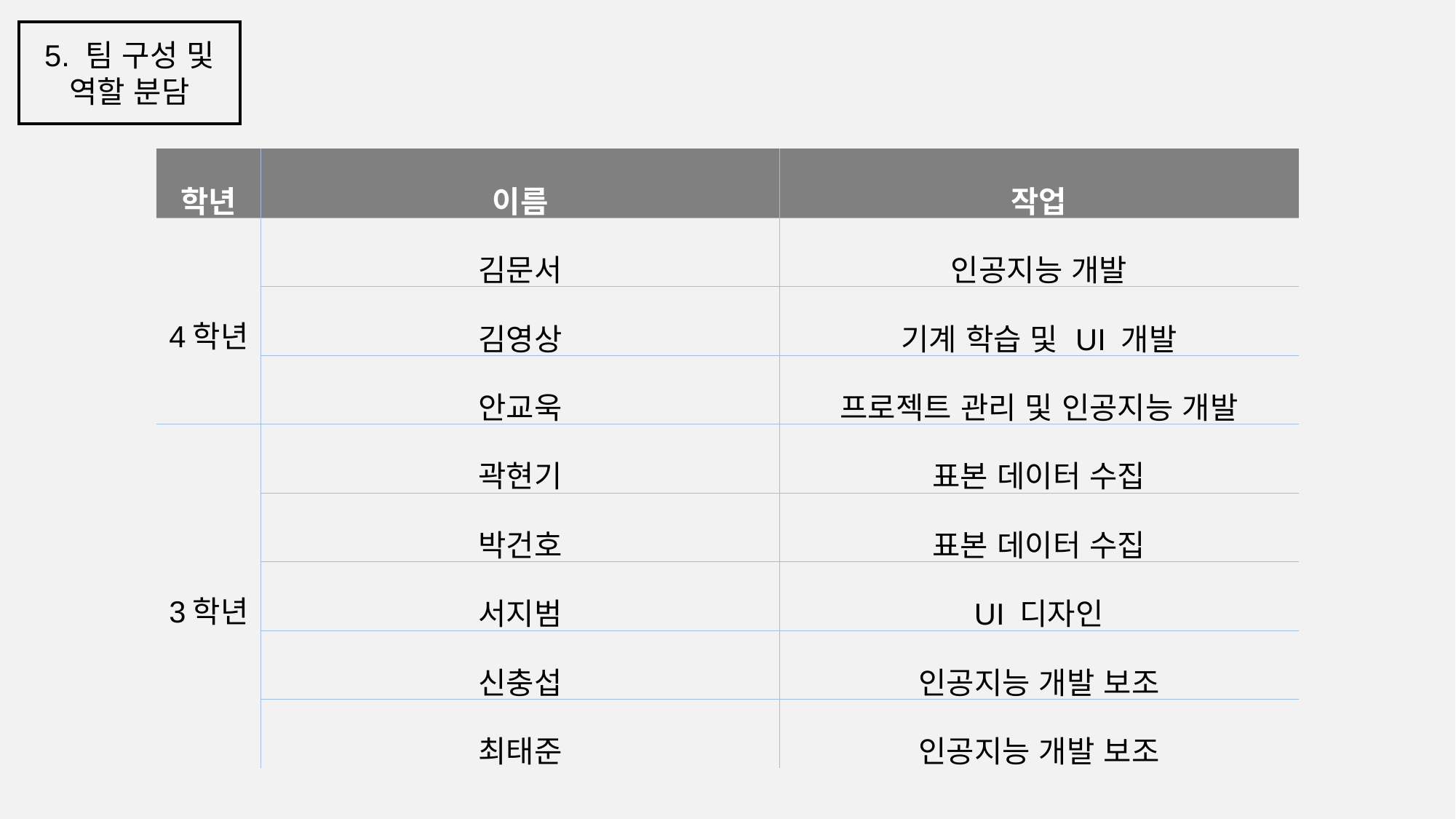

5. 팀 구성 및 역할 분담
| 학년 | 이름 | 작업 |
| --- | --- | --- |
| 4학년 | 김문서 | 인공지능 개발 |
|  | 김영상 | 기계 학습 및 UI 개발 |
|  | 안교욱 | 프로젝트 관리 및 인공지능 개발 |
| 3학년 | 곽현기 | 표본 데이터 수집 |
|  | 박건호 | 표본 데이터 수집 |
|  | 서지범 | UI 디자인 |
|  | 신충섭 | 인공지능 개발 보조 |
|  | 최태준 | 인공지능 개발 보조 |